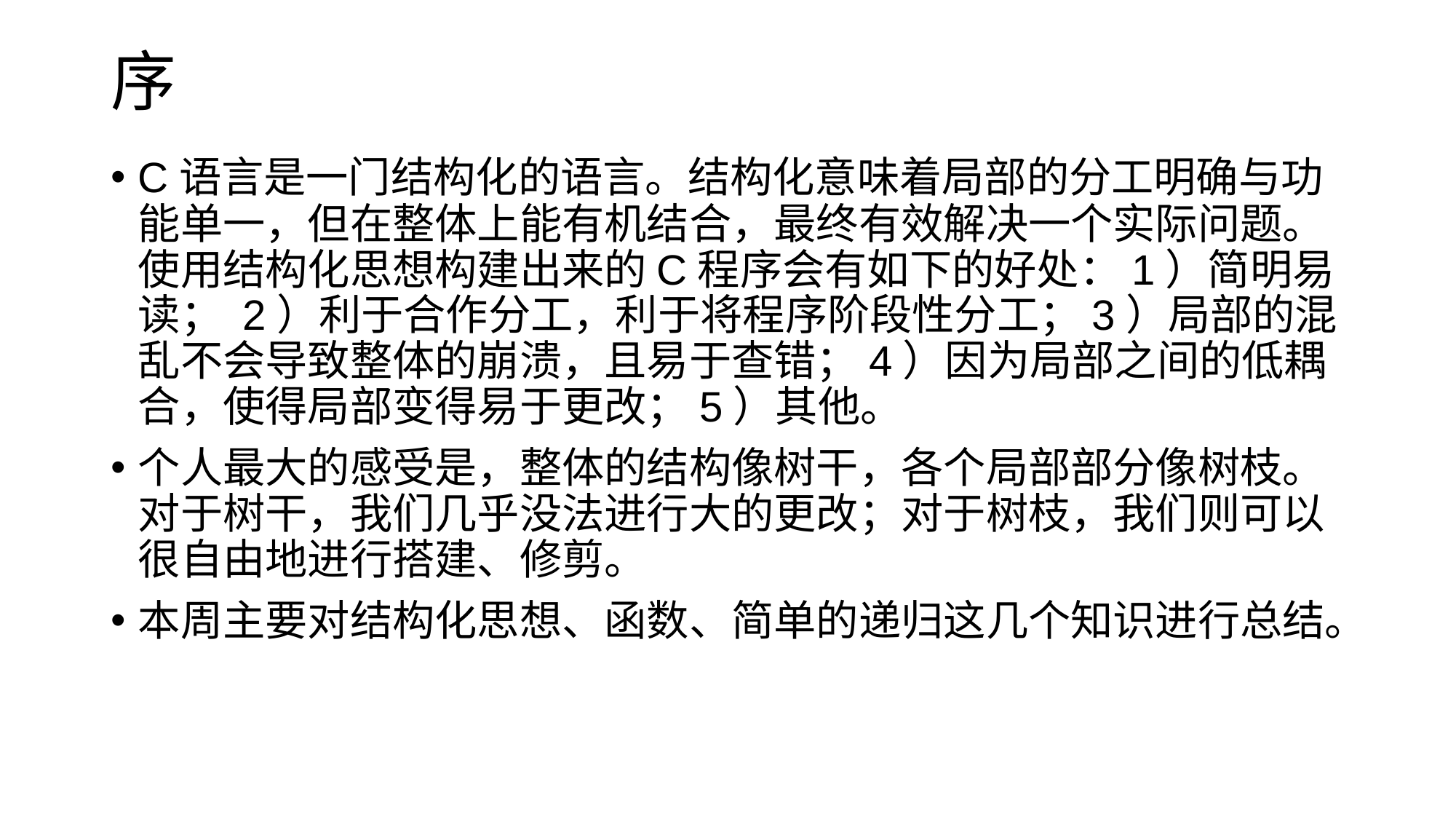

# 序
C语言是一门结构化的语言。结构化意味着局部的分工明确与功能单一，但在整体上能有机结合，最终有效解决一个实际问题。使用结构化思想构建出来的C程序会有如下的好处：1）简明易读； 2）利于合作分工，利于将程序阶段性分工；3）局部的混乱不会导致整体的崩溃，且易于查错；4）因为局部之间的低耦合，使得局部变得易于更改；5）其他。
个人最大的感受是，整体的结构像树干，各个局部部分像树枝。对于树干，我们几乎没法进行大的更改；对于树枝，我们则可以很自由地进行搭建、修剪。
本周主要对结构化思想、函数、简单的递归这几个知识进行总结。